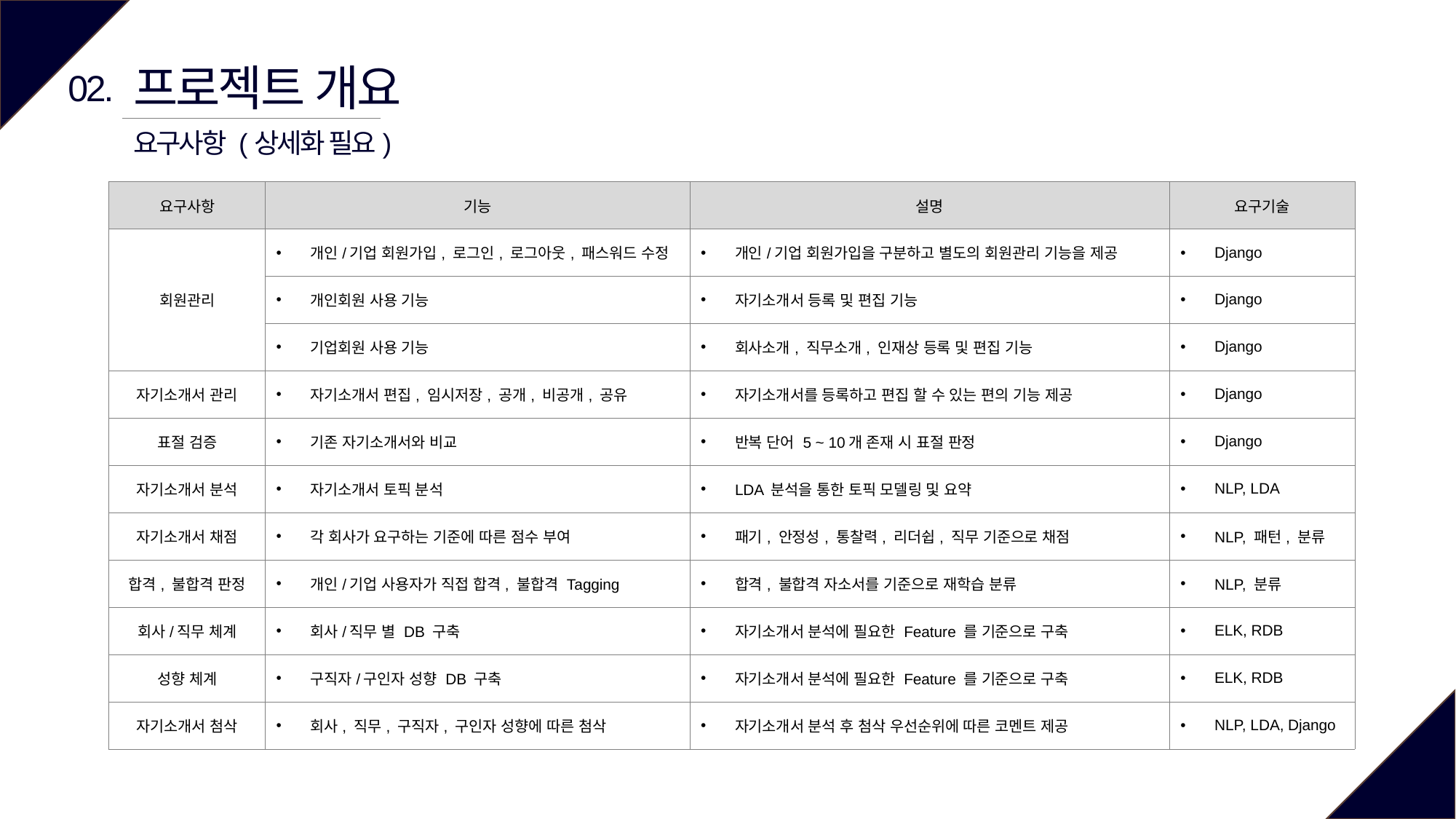

프로젝트 개요
02.
요구사항 (상세화 필요)
| 요구사항 | 기능 | 설명 | 요구기술 |
| --- | --- | --- | --- |
| 회원관리 | 개인/기업 회원가입, 로그인, 로그아웃, 패스워드 수정 | 개인/기업 회원가입을 구분하고 별도의 회원관리 기능을 제공 | Django |
|  | 개인회원 사용 기능 | 자기소개서 등록 및 편집 기능 | Django |
|  | 기업회원 사용 기능 | 회사소개, 직무소개, 인재상 등록 및 편집 기능 | Django |
| 자기소개서 관리 | 자기소개서 편집, 임시저장, 공개, 비공개, 공유 | 자기소개서를 등록하고 편집 할 수 있는 편의 기능 제공 | Django |
| 표절 검증 | 기존 자기소개서와 비교 | 반복 단어 5 ~ 10개 존재 시 표절 판정 | Django |
| 자기소개서 분석 | 자기소개서 토픽 분석 | LDA 분석을 통한 토픽 모델링 및 요약 | NLP, LDA |
| 자기소개서 채점 | 각 회사가 요구하는 기준에 따른 점수 부여 | 패기, 안정성, 통찰력, 리더쉽, 직무 기준으로 채점 | NLP, 패턴, 분류 |
| 합격, 불합격 판정 | 개인/기업 사용자가 직접 합격, 불합격 Tagging | 합격, 불합격 자소서를 기준으로 재학습 분류 | NLP, 분류 |
| 회사/직무 체계 | 회사/직무 별 DB 구축 | 자기소개서 분석에 필요한 Feature 를 기준으로 구축 | ELK, RDB |
| 성향 체계 | 구직자/구인자 성향 DB 구축 | 자기소개서 분석에 필요한 Feature 를 기준으로 구축 | ELK, RDB |
| 자기소개서 첨삭 | 회사, 직무, 구직자, 구인자 성향에 따른 첨삭 | 자기소개서 분석 후 첨삭 우선순위에 따른 코멘트 제공 | NLP, LDA, Django |